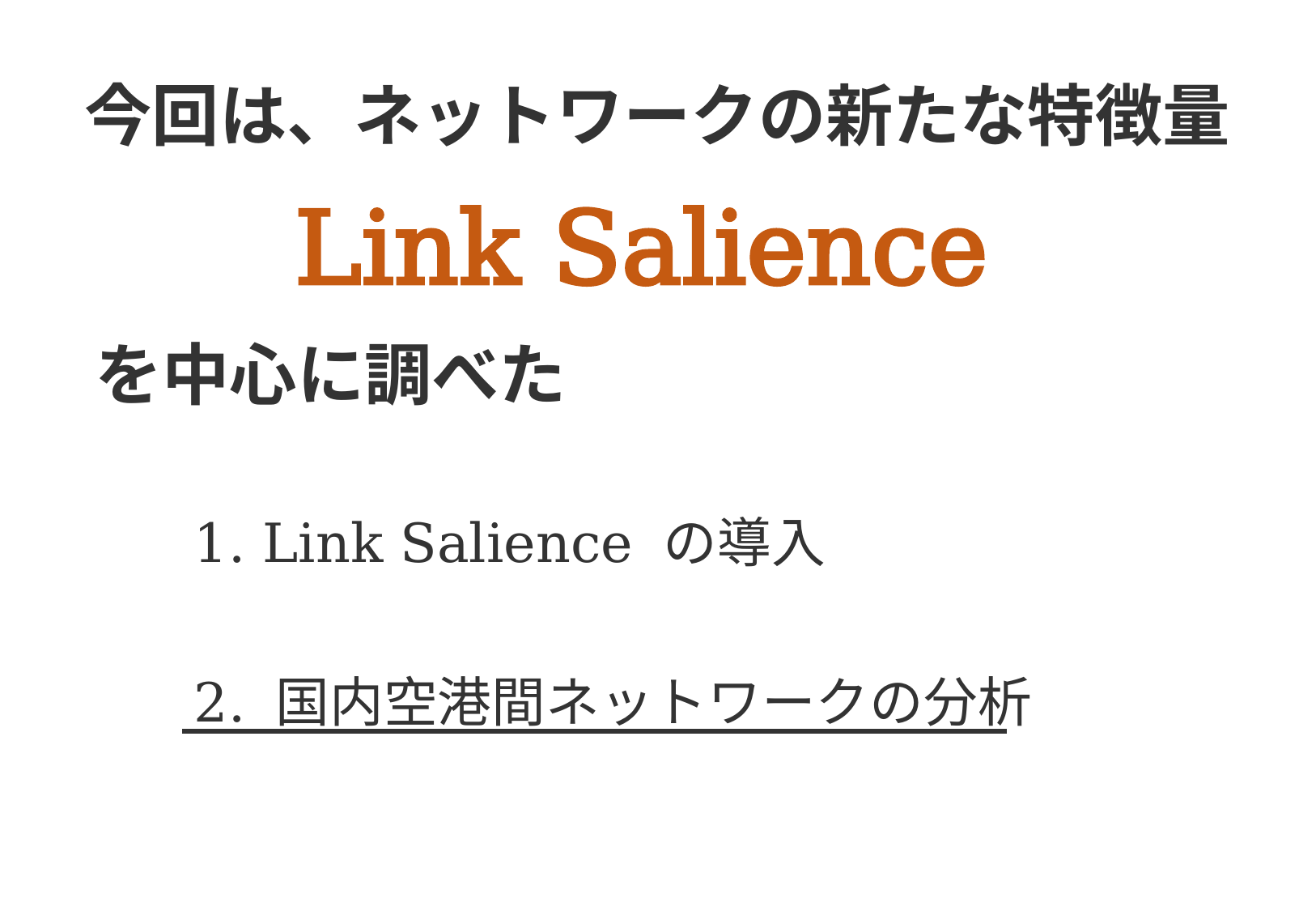

今回は、ネットワークの新たな特徴量

Link Salience
を中心に調べた
1. Link Salience の導入
2. 国内空港間ネットワークの分析